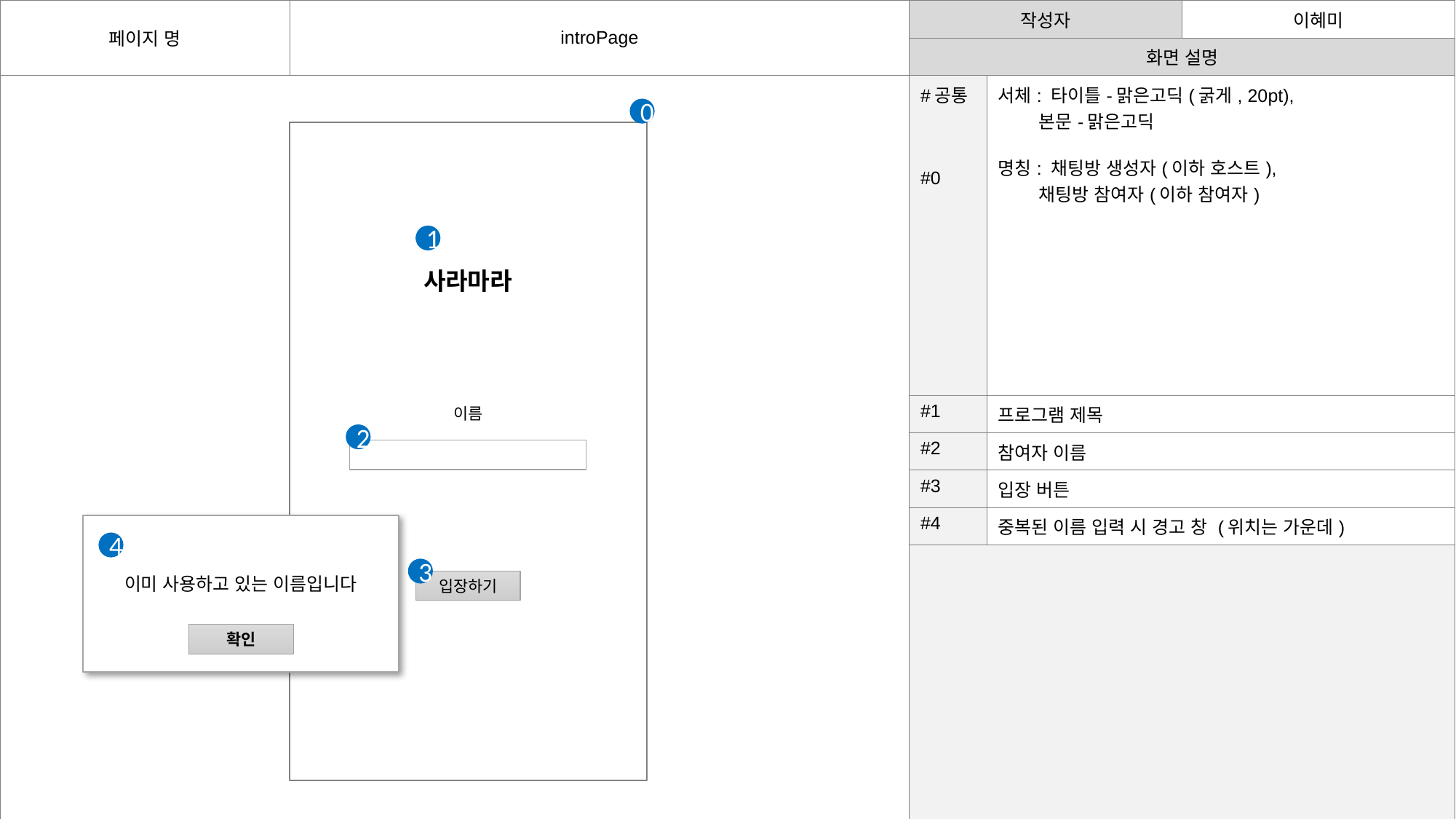

| 페이지 명 | introPage | 작성자 |  | 이혜미 |
| --- | --- | --- | --- | --- |
|  |  | 화면 설명 |  |  |
|  |  | #공통 #0 | 서체: 타이틀-맑은고딕(굵게, 20pt), 본문-맑은고딕 명칭: 채팅방 생성자(이하 호스트), 채팅방 참여자(이하 참여자) |  |
|  |  | #1 | 프로그램 제목 |  |
|  |  | #2 | 참여자 이름 |  |
|  |  | #3 | 입장 버튼 |  |
|  |  | #4 | 중복된 이름 입력 시 경고 창 (위치는 가운데) |  |
|  |  |  |  |  |
0

1
사라마라
이름
2

이미 사용하고 있는 이름입니다
확인
4
3
입장하기